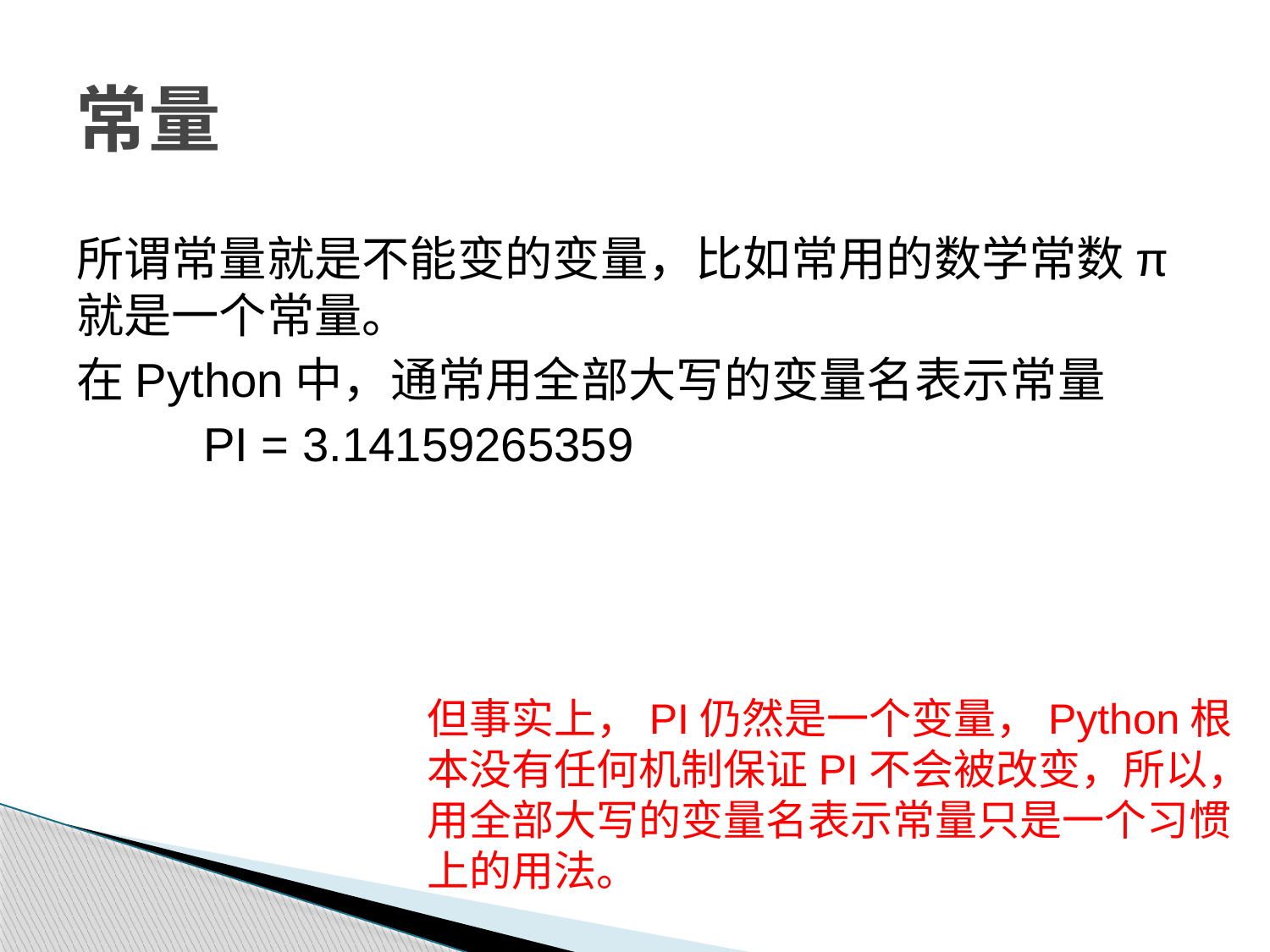

# 常量
所谓常量就是不能变的变量，比如常用的数学常数π就是一个常量。
在Python中，通常用全部大写的变量名表示常量
	PI = 3.14159265359
但事实上，PI仍然是一个变量，Python根本没有任何机制保证PI不会被改变，所以，用全部大写的变量名表示常量只是一个习惯上的用法。